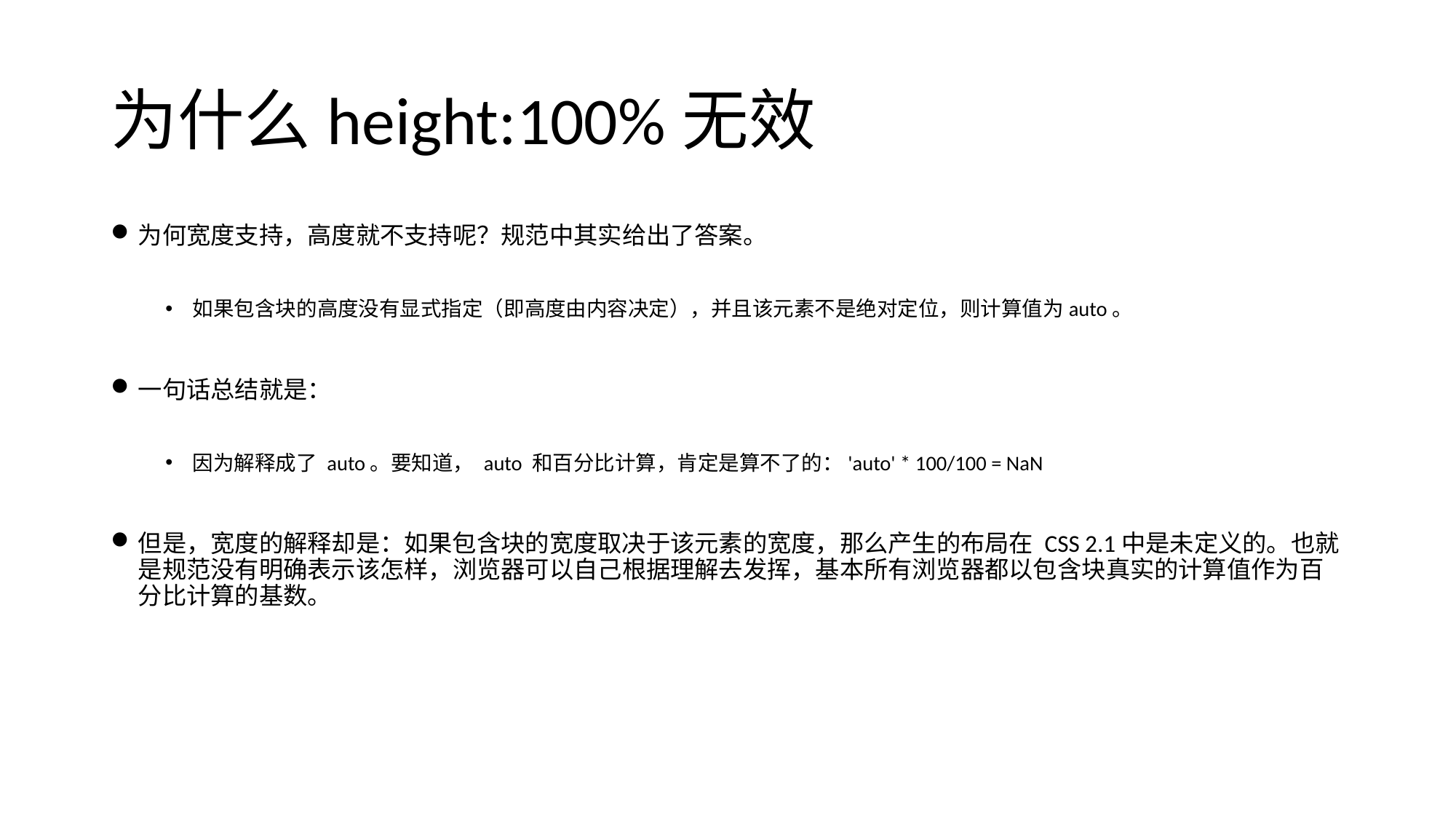

# 为什么height:100%无效
为何宽度支持，高度就不支持呢？规范中其实给出了答案。

如果包含块的高度没有显式指定（即高度由内容决定），并且该元素不是绝对定位，则计算值为auto。

一句话总结就是：

因为解释成了 auto。要知道， auto 和百分比计算，肯定是算不了的：'auto' * 100/100 = NaN

但是，宽度的解释却是：如果包含块的宽度取决于该元素的宽度，那么产生的布局在 CSS 2.1中是未定义的。也就是规范没有明确表示该怎样，浏览器可以自己根据理解去发挥，基本所有浏览器都以包含块真实的计算值作为百分比计算的基数。